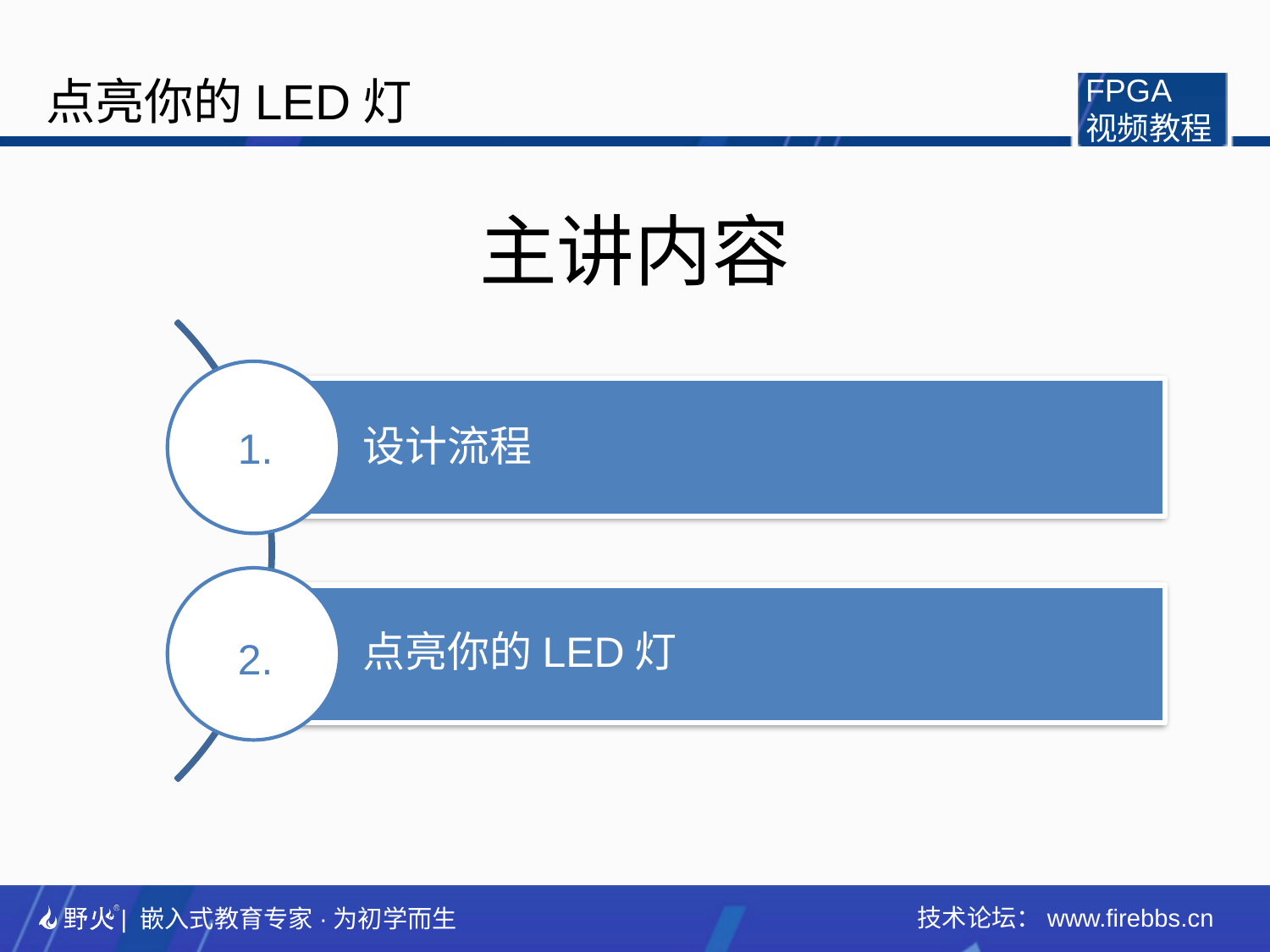

点亮你的LED灯
FPGA
视频教程
主讲内容
设计流程
点亮你的LED灯
1.
2.